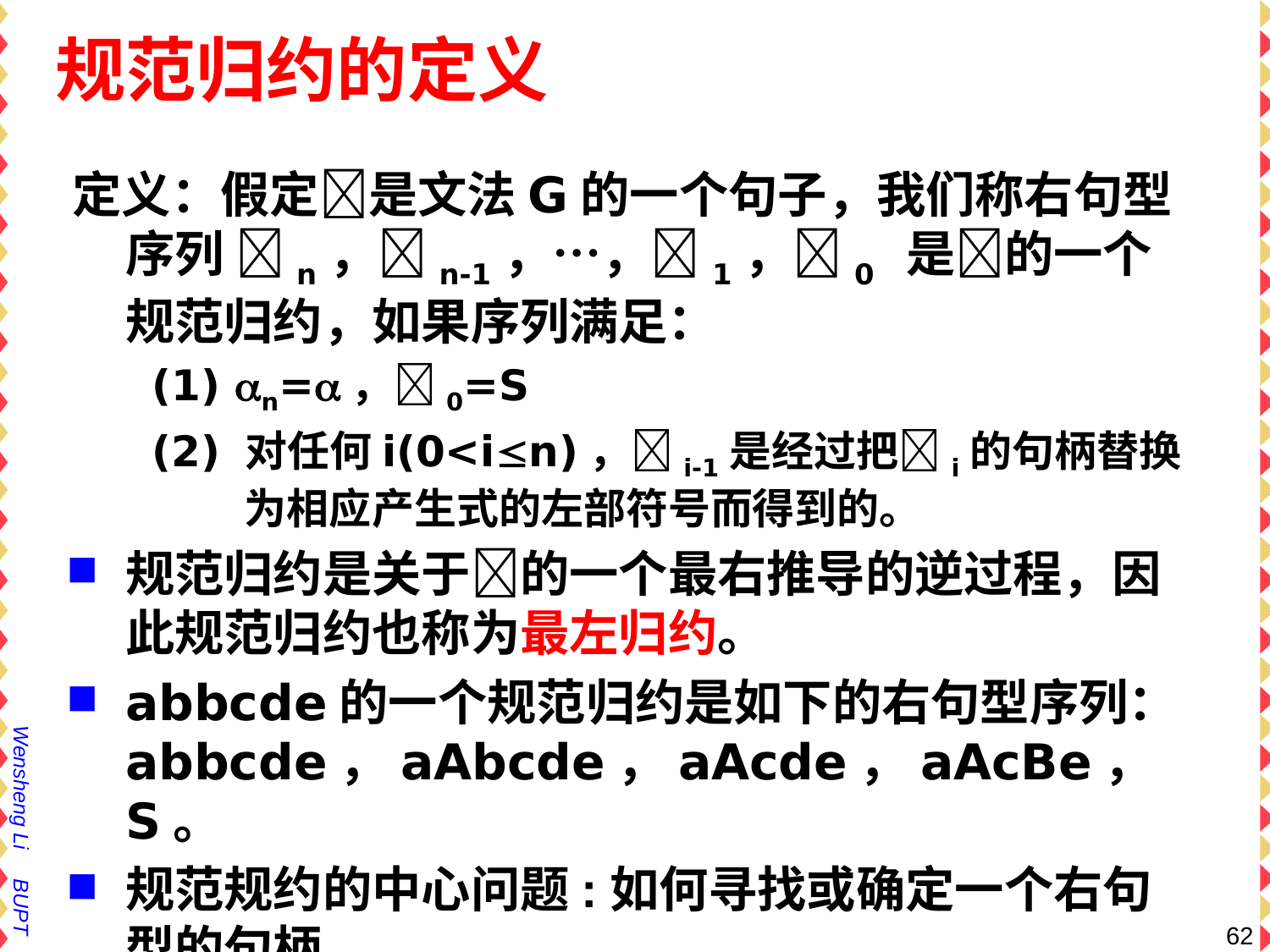

# 规范归约的定义
定义：假定α是文法G的一个句子，我们称右句型序列 αn，αn-1，…，α1，α0  是α的一个规范归约，如果序列满足：
(1) αn=α，α0=S
(2) 对任何i(0<i≤n)，αi-1是经过把αi的句柄替换为相应产生式的左部符号而得到的。
规范归约是关于α的一个最右推导的逆过程，因此规范归约也称为最左归约。
abbcde的一个规范归约是如下的右句型序列：abbcde，aAbcde，aAcde，aAcBe，S。
规范规约的中心问题:如何寻找或确定一个右句型的句柄
62